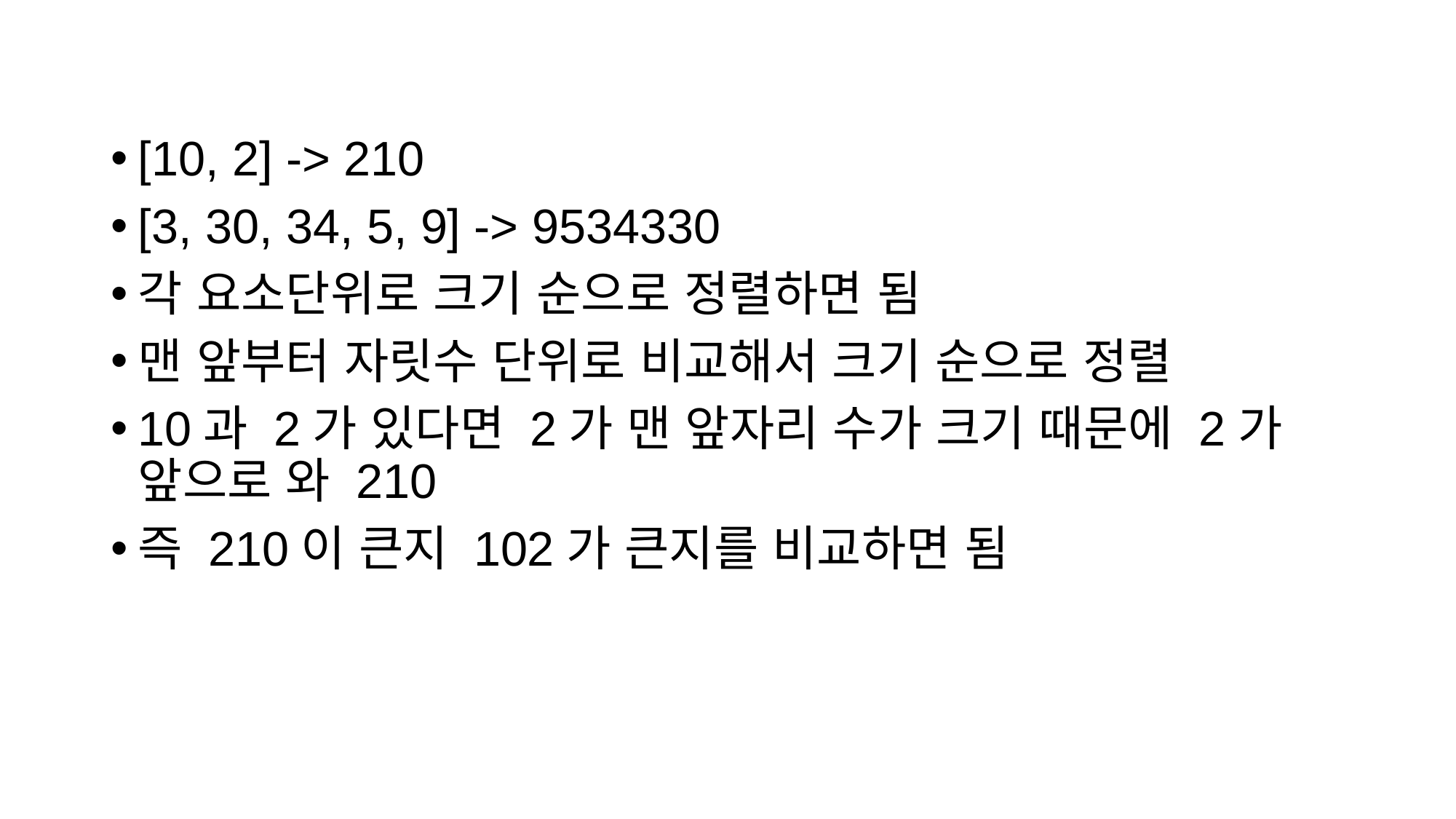

#
[10, 2] -> 210
[3, 30, 34, 5, 9] -> 9534330
각 요소단위로 크기 순으로 정렬하면 됨
맨 앞부터 자릿수 단위로 비교해서 크기 순으로 정렬
10과 2가 있다면 2가 맨 앞자리 수가 크기 때문에 2가 앞으로 와 210
즉 210이 큰지 102가 큰지를 비교하면 됨